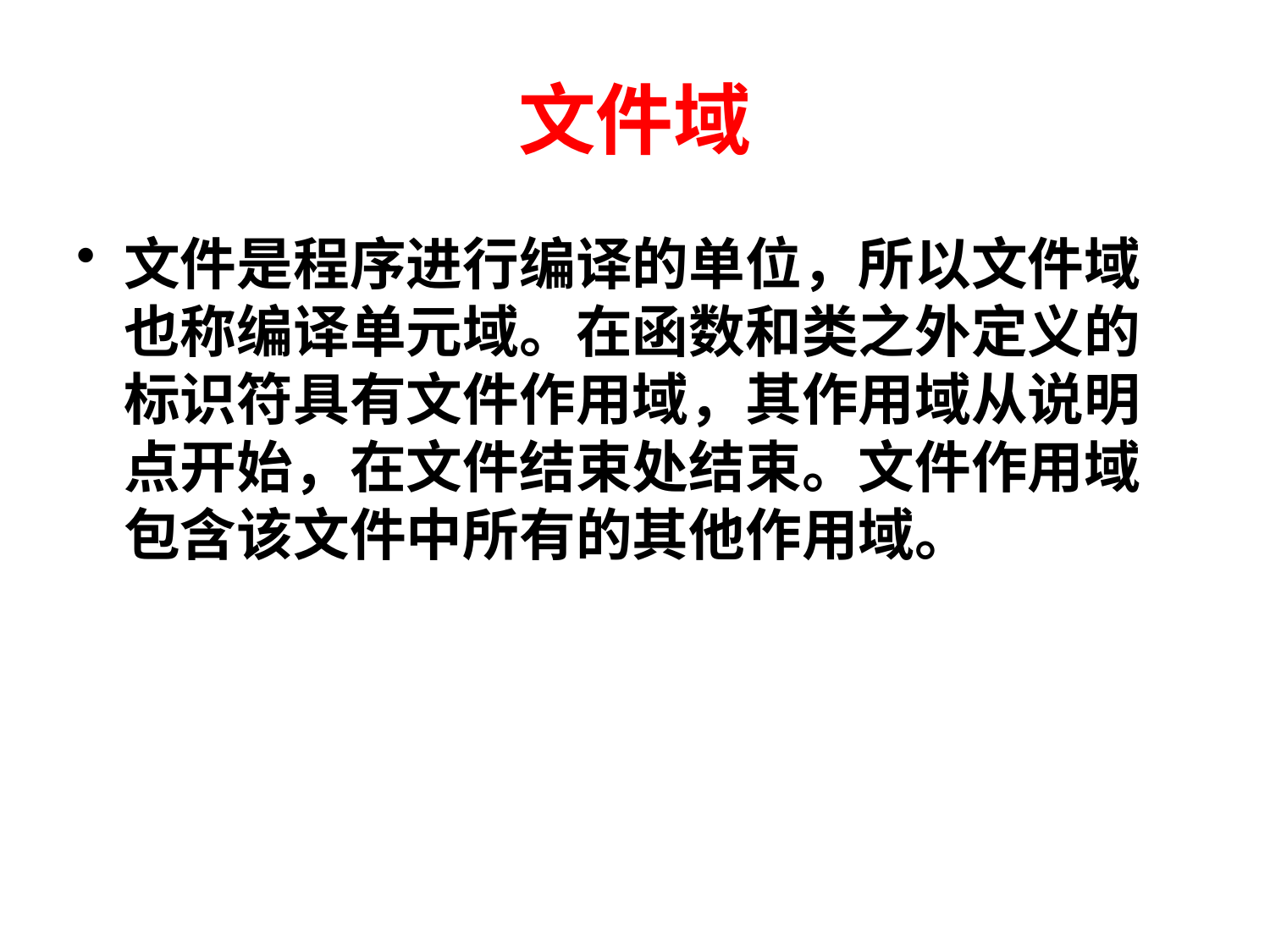

# 文件域
文件是程序进行编译的单位，所以文件域也称编译单元域。在函数和类之外定义的标识符具有文件作用域，其作用域从说明点开始，在文件结束处结束。文件作用域包含该文件中所有的其他作用域。